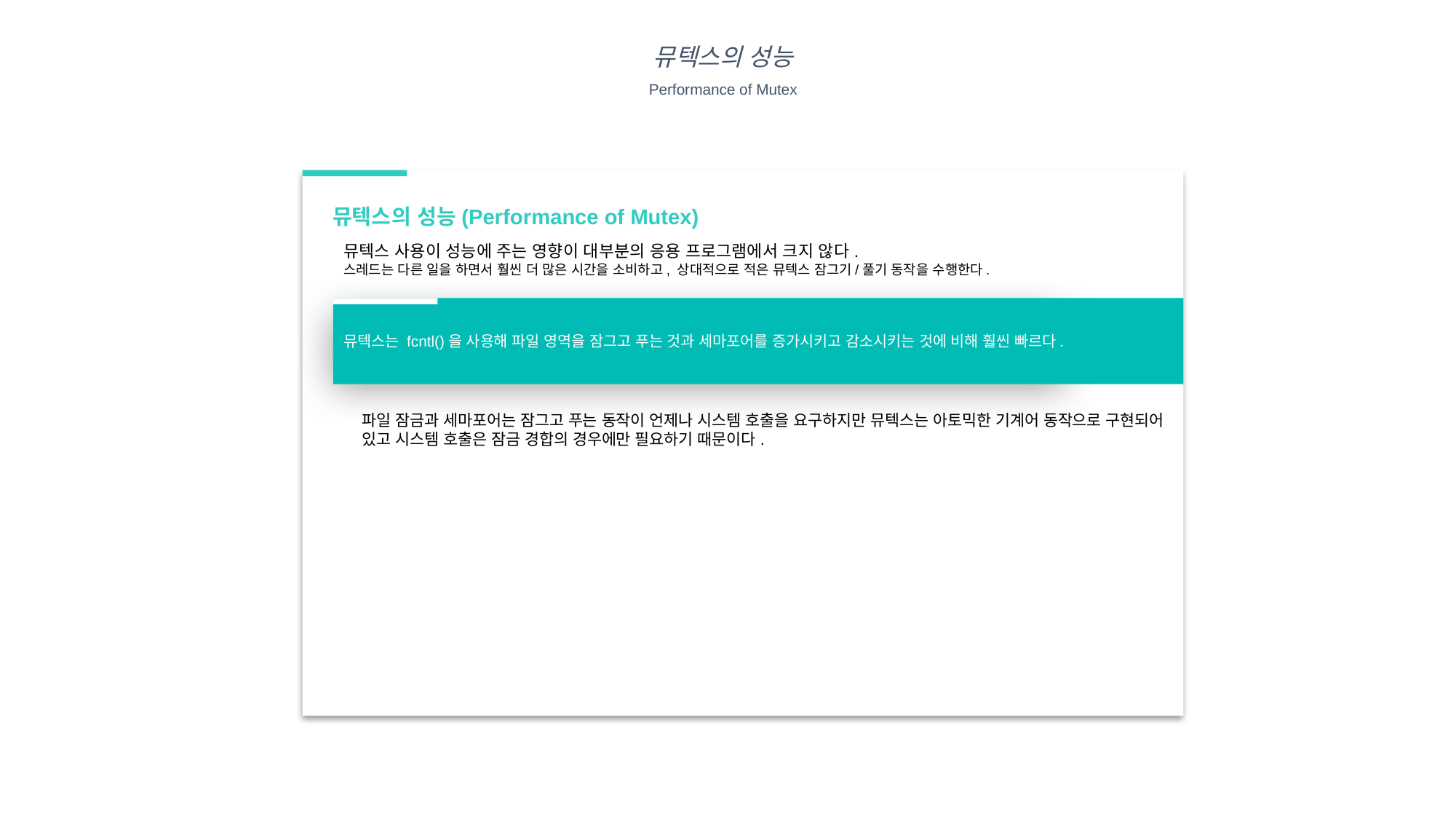

뮤텍스의 성능
Performance of Mutex
뮤텍스의 성능(Performance of Mutex)

뮤텍스 사용이 성능에 주는 영향이 대부분의 응용 프로그램에서 크지 않다.
스레드는 다른 일을 하면서 훨씬 더 많은 시간을 소비하고, 상대적으로 적은 뮤텍스 잠그기/풀기 동작을 수행한다.
뮤텍스는 fcntl()을 사용해 파일 영역을 잠그고 푸는 것과 세마포어를 증가시키고 감소시키는 것에 비해 훨씬 빠르다.

파일 잠금과 세마포어는 잠그고 푸는 동작이 언제나 시스템 호출을 요구하지만 뮤텍스는 아토믹한 기계어 동작으로 구현되어 있고 시스템 호출은 잠금 경합의 경우에만 필요하기 때문이다.